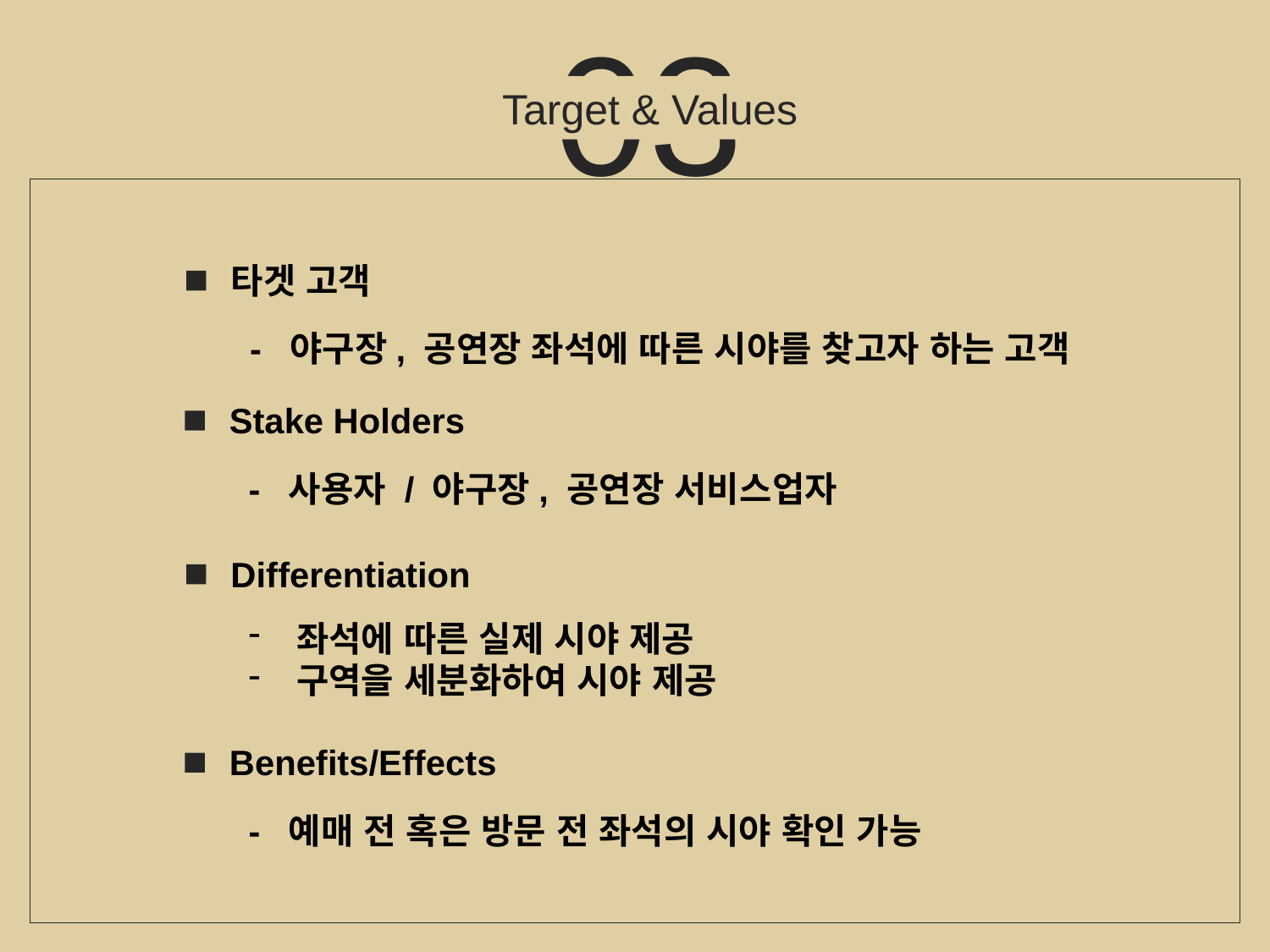

03
Target & Values

타겟 고객

-  야구장, 공연장 좌석에 따른 시야를 찾고자 하는 고객
Stake Holders

-  사용자 / 야구장, 공연장 서비스업자
Differentiation

좌석에 따른 실제 시야 제공
구역을 세분화하여 시야 제공
Benefits/Effects

-  예매 전 혹은 방문 전 좌석의 시야 확인 가능